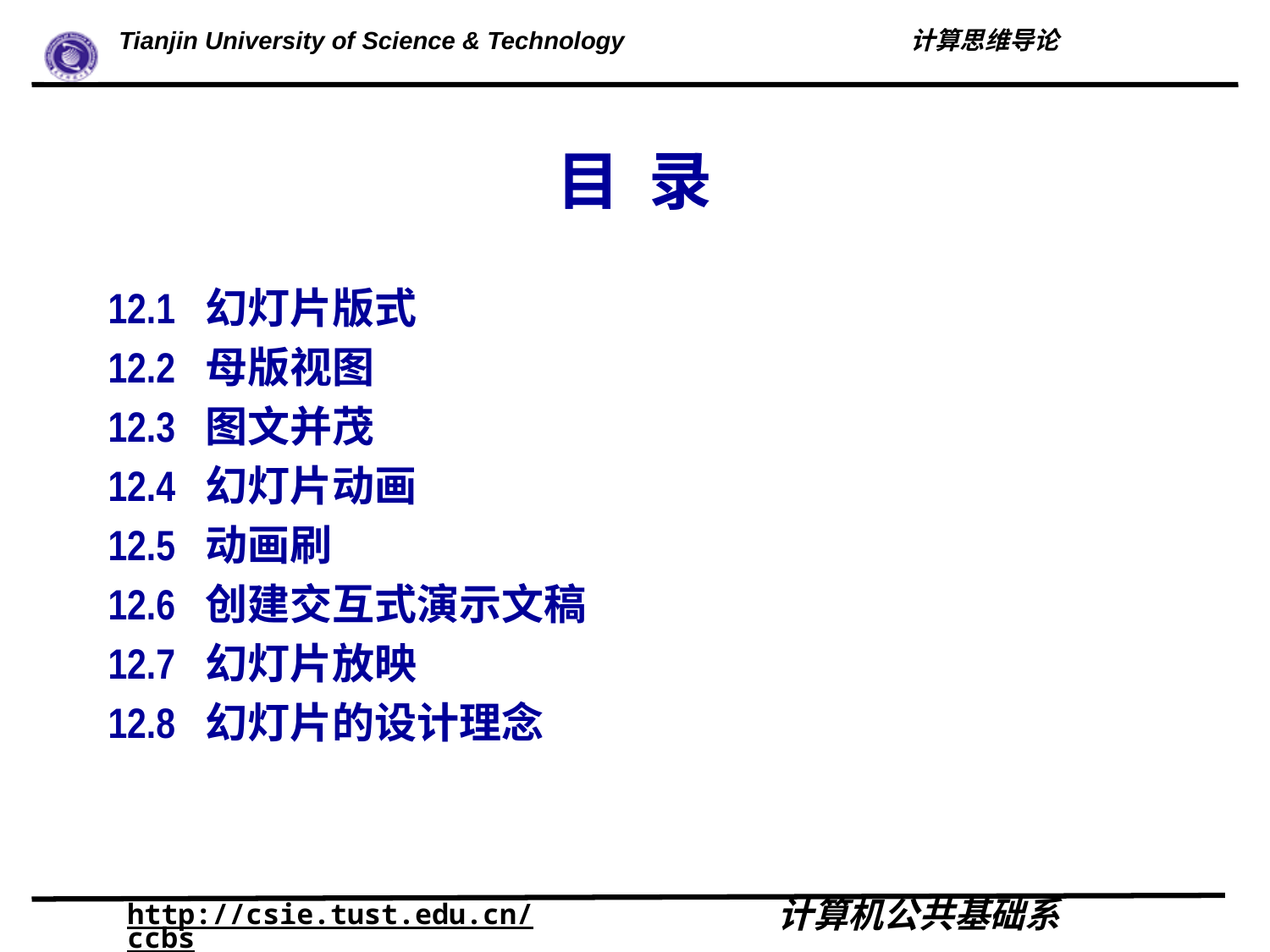

# 目  录
12.1  幻灯片版式
12.2  母版视图
12.3  图文并茂
12.4  幻灯片动画
12.5  动画刷
12.6  创建交互式演示文稿
12.7  幻灯片放映
12.8  幻灯片的设计理念